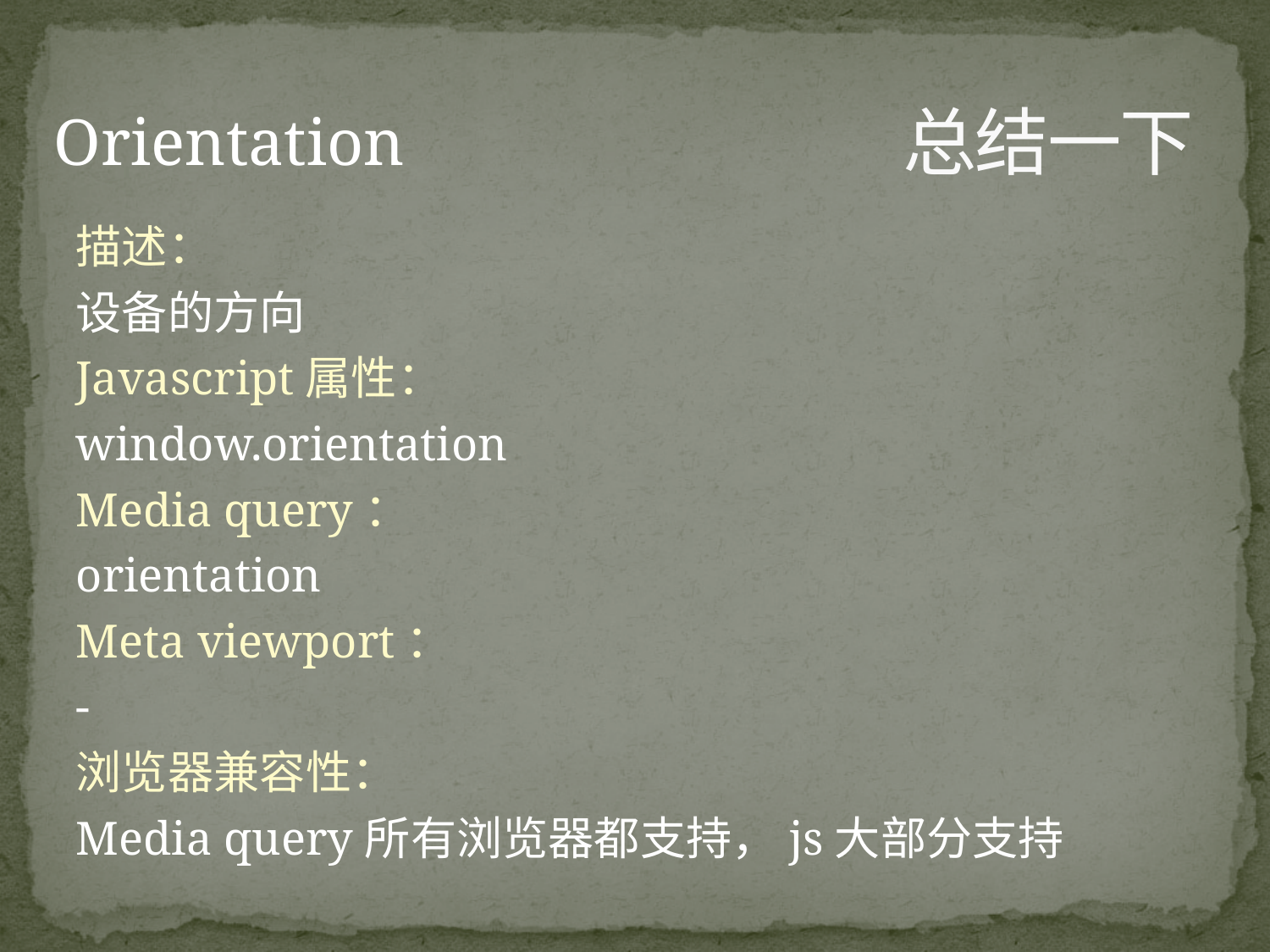

# 总结一下
Orientation
描述：
设备的方向
Javascript属性：
window.orientation
Media query：
orientation
Meta viewport：
-
浏览器兼容性：
Media query所有浏览器都支持，js大部分支持